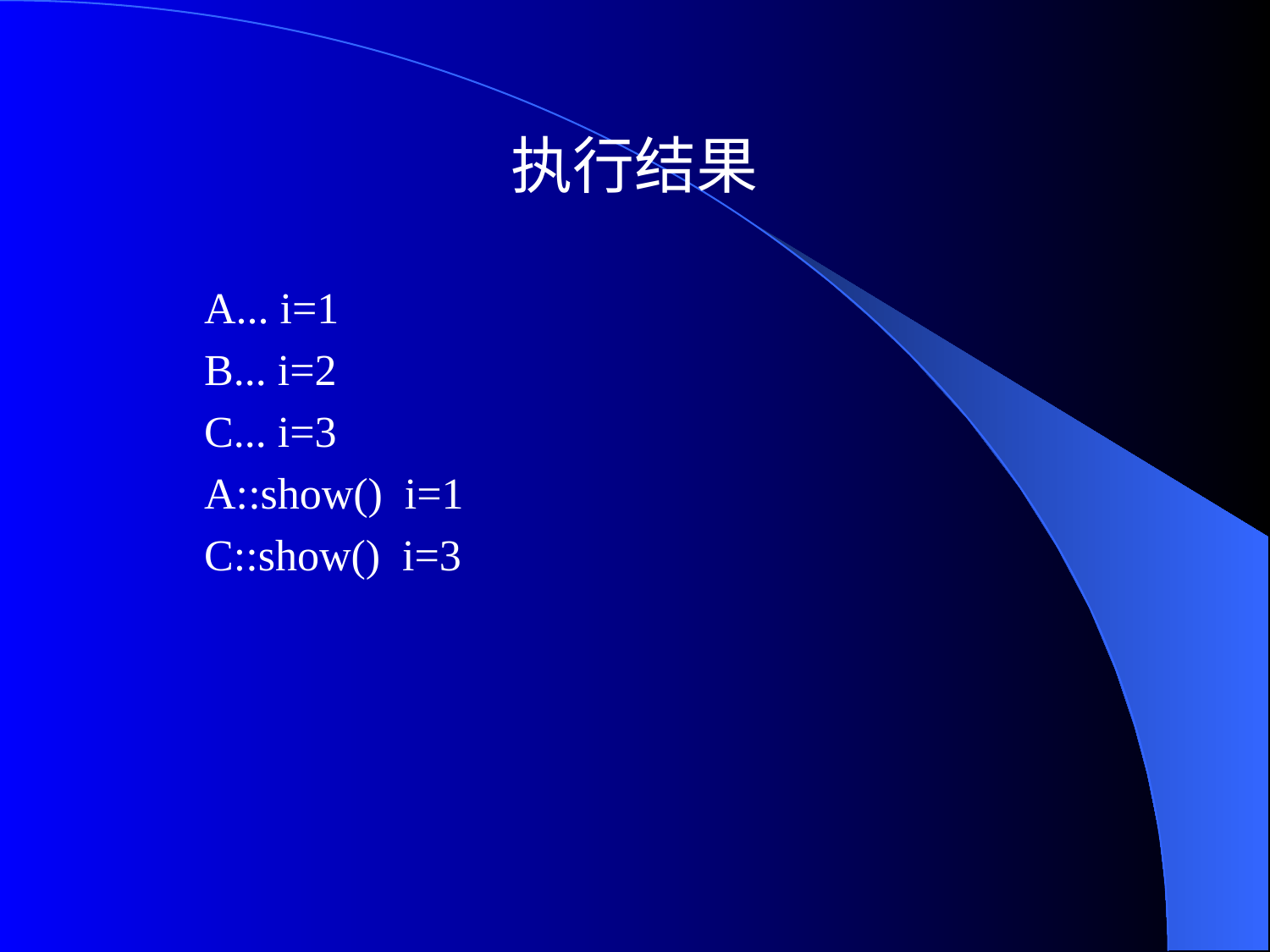

# 执行结果
         A... i=1
         B... i=2
         C... i=3
         A::show()  i=1
         C::show()  i=3